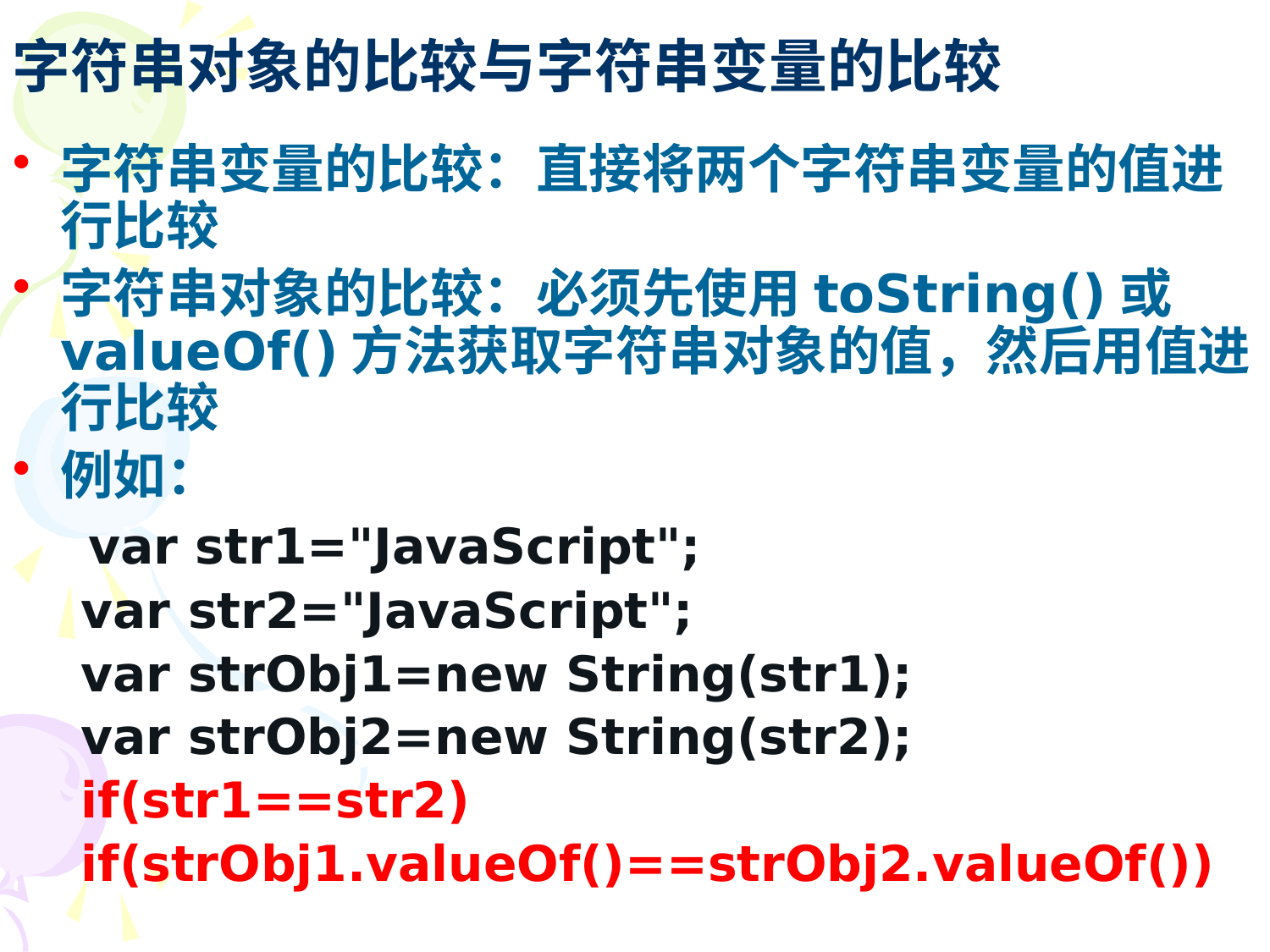

# 字符串对象的比较与字符串变量的比较
字符串变量的比较：直接将两个字符串变量的值进行比较
字符串对象的比较：必须先使用toString()或valueOf()方法获取字符串对象的值，然后用值进行比较
例如：
    var str1="JavaScript";
    var str2="JavaScript";
    var strObj1=new String(str1);
    var strObj2=new String(str2);
    if(str1==str2)
    if(strObj1.valueOf()==strObj2.valueOf())